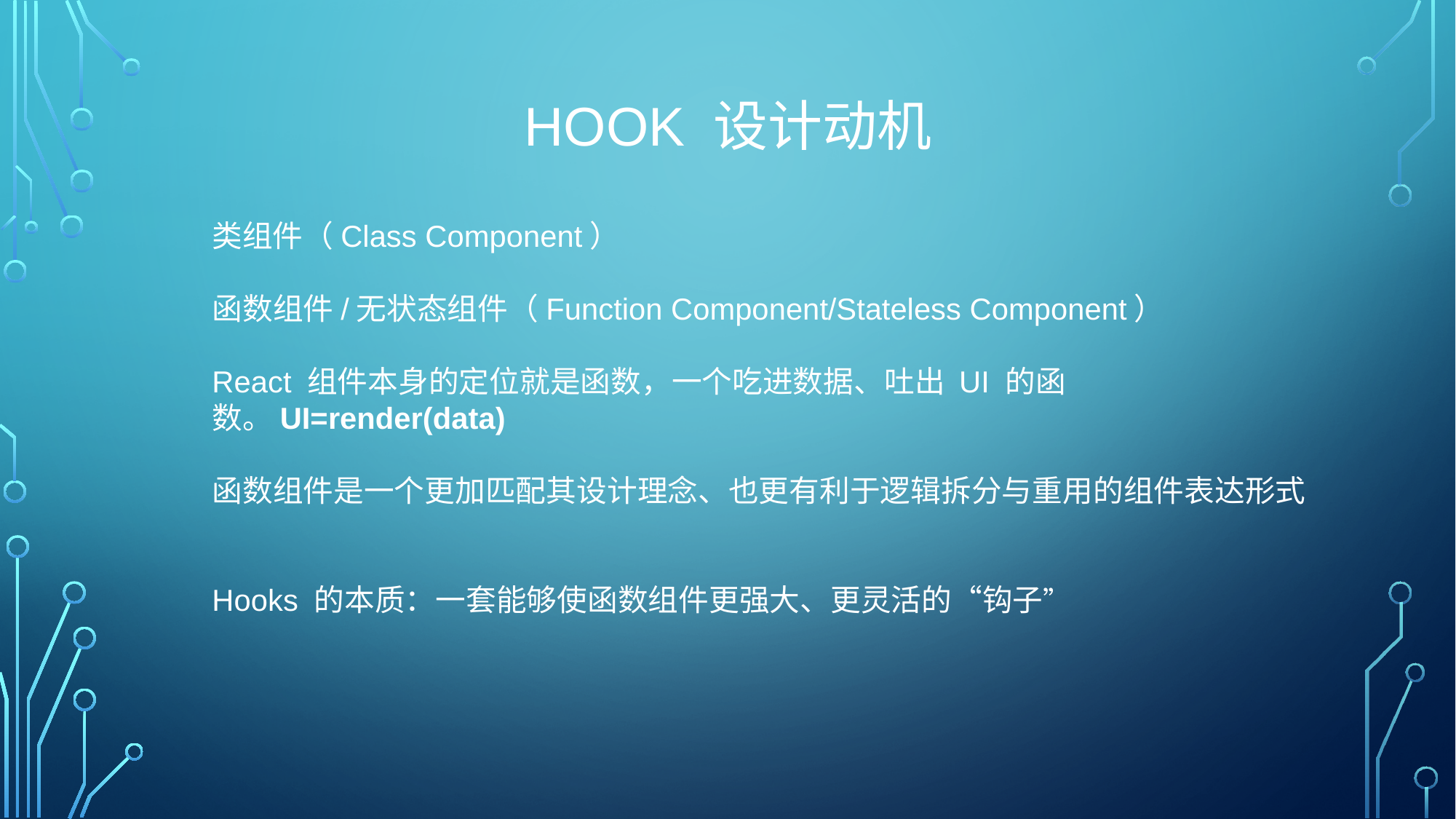

# Hook 设计动机
类组件（Class Component）

函数组件/无状态组件（Function Component/Stateless Component）

React 组件本身的定位就是函数，一个吃进数据、吐出 UI 的函数。UI=render(data)

函数组件是一个更加匹配其设计理念、也更有利于逻辑拆分与重用的组件表达形式

Hooks 的本质：一套能够使函数组件更强大、更灵活的“钩子”